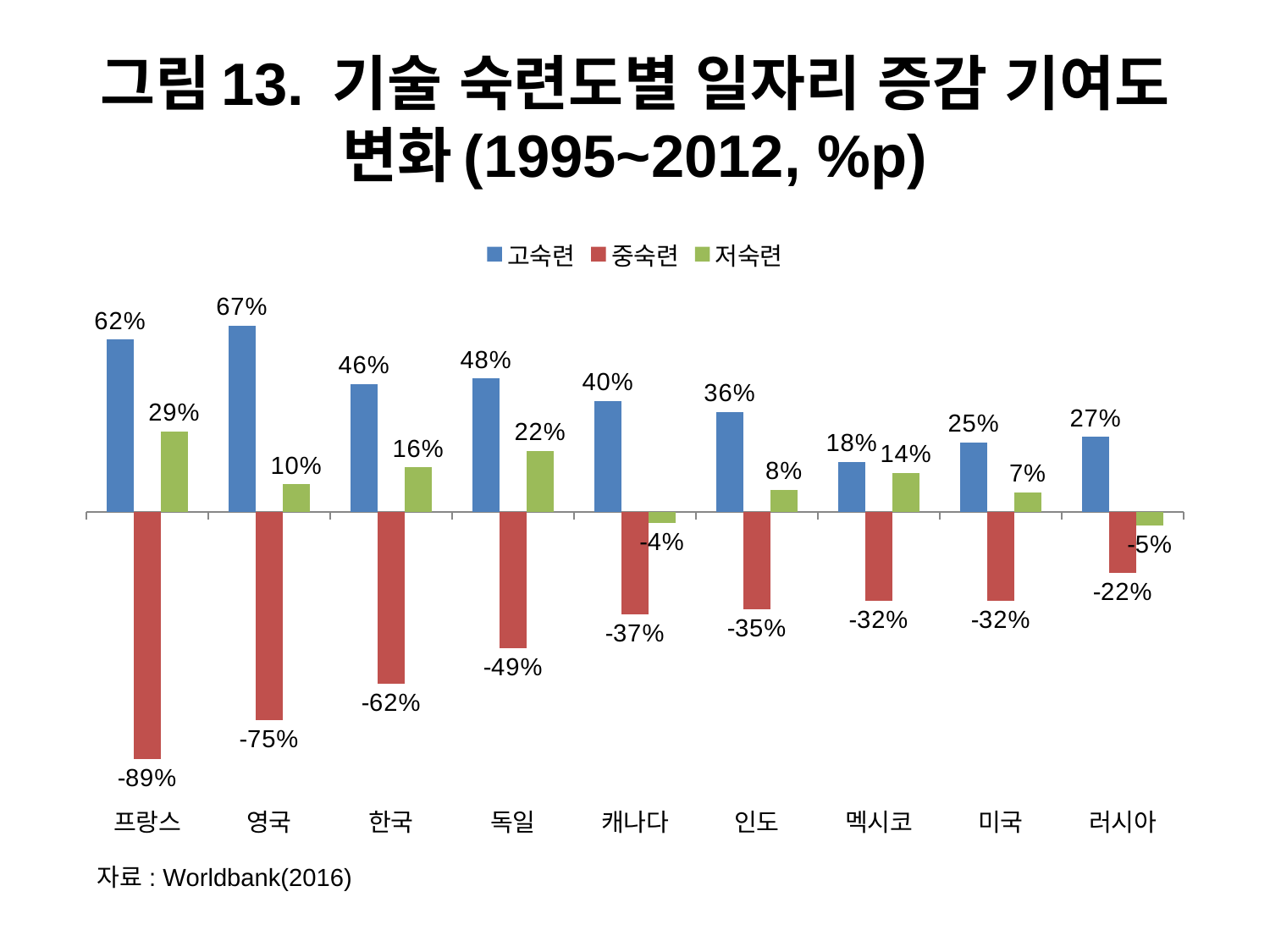

# 그림13. 기술 숙련도별 일자리 증감 기여도 변화(1995~2012, %p)

### Chart

| Category | 고숙련 | 중숙련 | 저숙련 |
|---|---|---|---|
| 프랑스 | 0.62 | -0.89 | 0.29 |
| 영국 | 0.67 | -0.75 | 0.1 |
| 한국 | 0.46 | -0.62 | 0.16 |
| 독일 | 0.48 | -0.49 | 0.22 |
| 캐나다 | 0.4 | -0.37 | -0.04 |
| 인도 | 0.36 | -0.35 | 0.08 |
| 멕시코 | 0.18 | -0.32 | 0.14 |
| 미국 | 0.25 | -0.32 | 0.07 |
| 러시아 | 0.27 | -0.22 | -0.05 |
자료: Worldbank(2016)